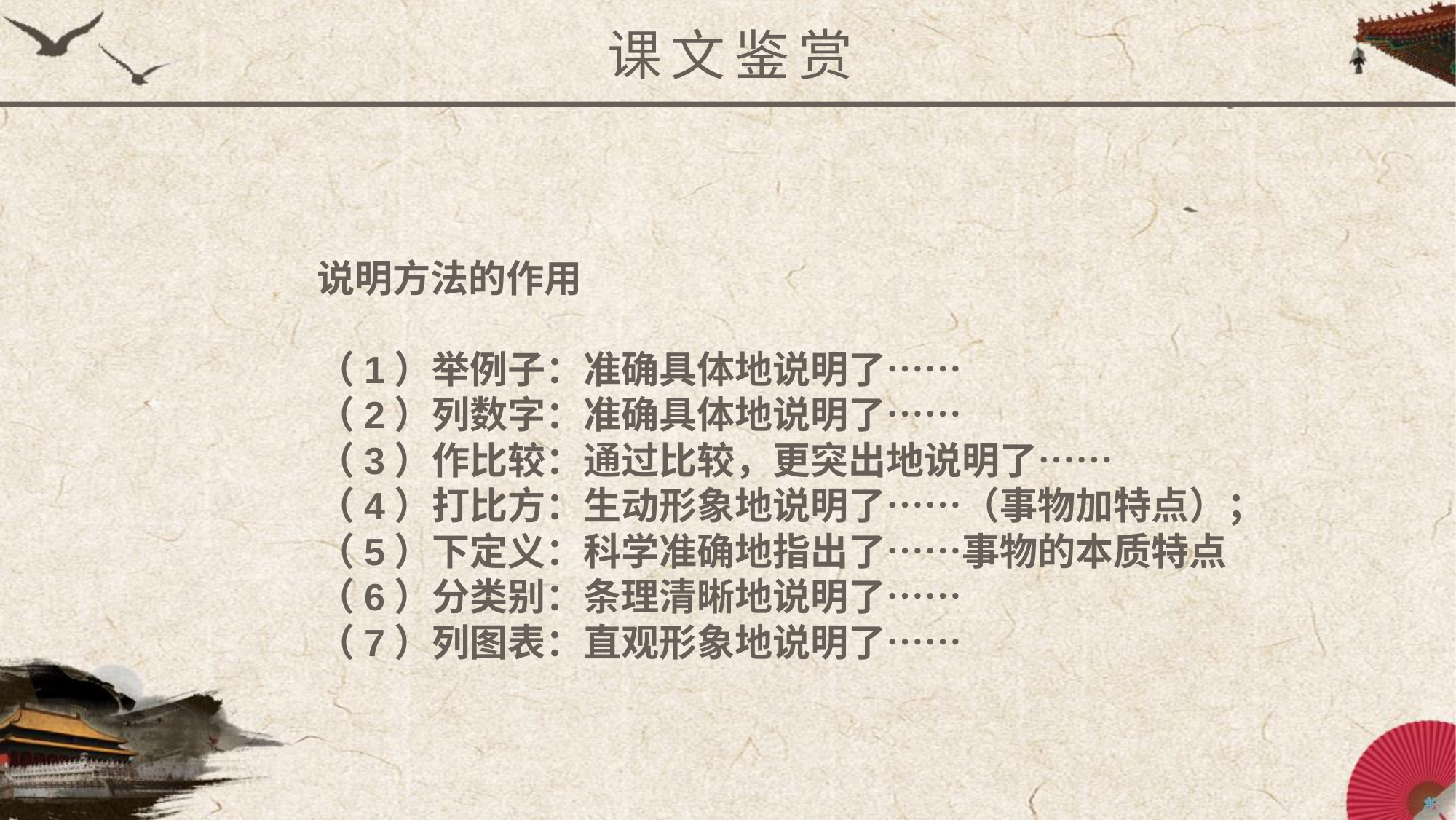

课文鉴赏

说明方法的作用

（1）举例子：准确具体地说明了……
（2）列数字：准确具体地说明了……
（3）作比较：通过比较，更突出地说明了……
（4）打比方：生动形象地说明了……（事物加特点）；
（5）下定义：科学准确地指出了……事物的本质特点
（6）分类别：条理清晰地说明了……
（7）列图表：直观形象地说明了……